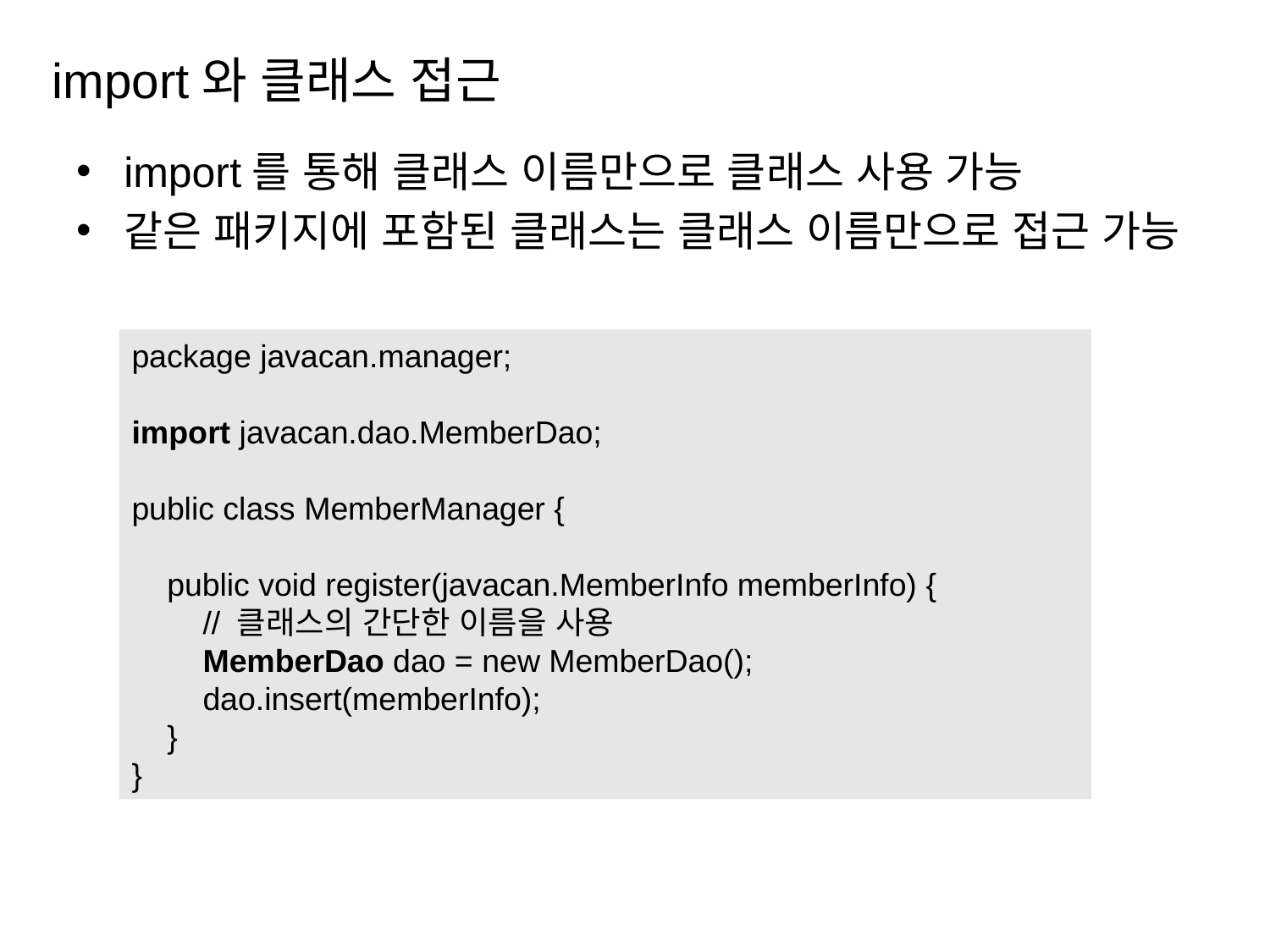

# import와 클래스 접근
import를 통해 클래스 이름만으로 클래스 사용 가능
같은 패키지에 포함된 클래스는 클래스 이름만으로 접근 가능
package javacan.manager;

import javacan.dao.MemberDao;

public class MemberManager {

    public void register(javacan.MemberInfo memberInfo) {
        // 클래스의 간단한 이름을 사용
        MemberDao dao = new MemberDao();
        dao.insert(memberInfo);
    }
}